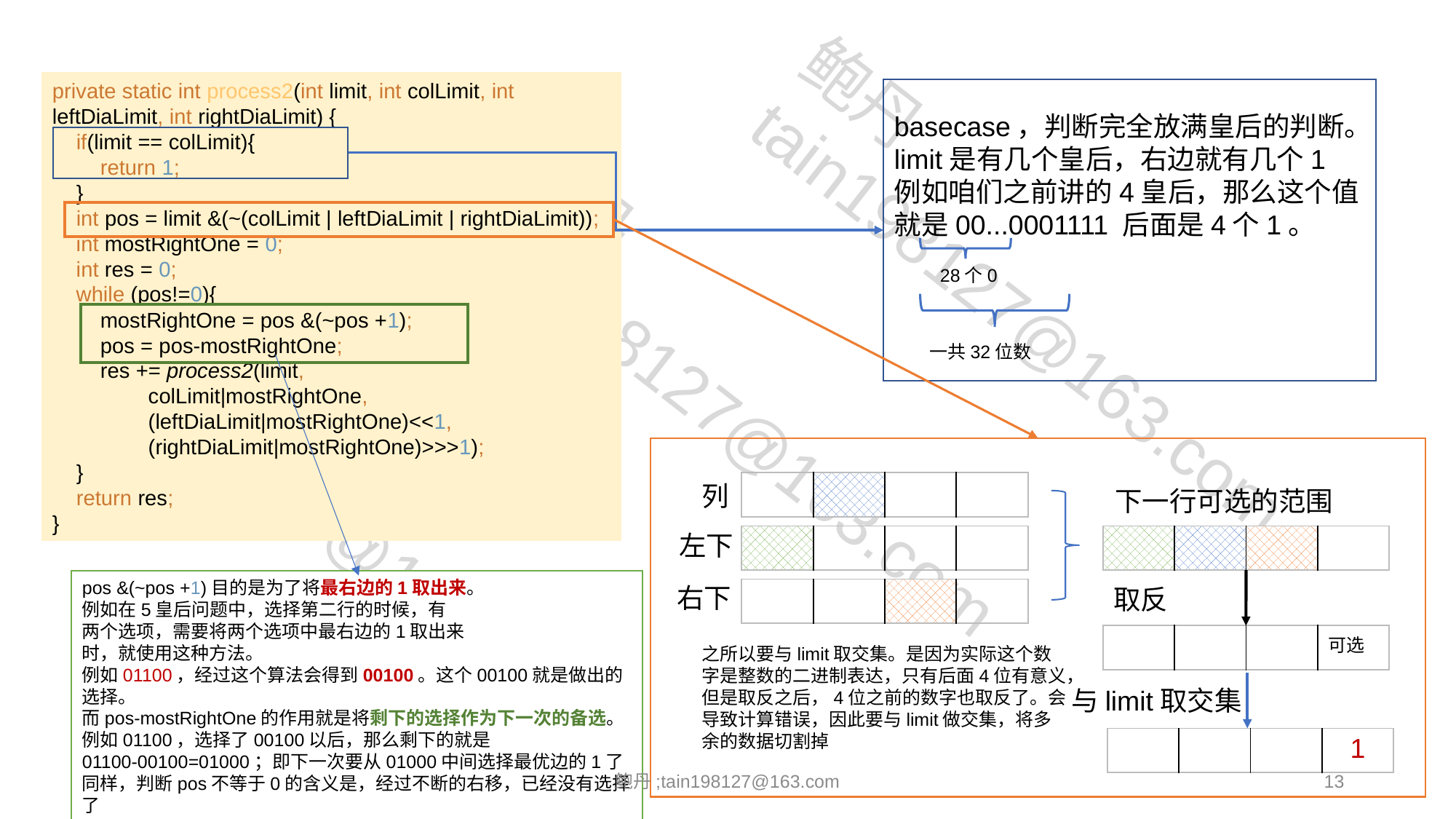

private static int process2(int limit, int colLimit, int leftDiaLimit, int rightDiaLimit) {
    if(limit == colLimit){
        return 1;
    }
    int pos = limit &(~(colLimit | leftDiaLimit | rightDiaLimit));
    int mostRightOne = 0;
    int res = 0;
    while (pos!=0){
        mostRightOne = pos &(~pos +1);
        pos = pos-mostRightOne;
        res += process2(limit,
                colLimit|mostRightOne,
                (leftDiaLimit|mostRightOne)<<1,
                (rightDiaLimit|mostRightOne)>>>1);
    }
    return res;
}

basecase，判断完全放满皇后的判断。
limit是有几个皇后，右边就有几个1
例如咱们之前讲的4皇后，那么这个值就是00...0001111 后面是4个1。

28个0
一共32位数

|  |  |  |  |
| --- | --- | --- | --- |
列
下一行可选的范围

左下
|  |  |  |  |
| --- | --- | --- | --- |
|  |  |  |  |
| --- | --- | --- | --- |
pos &(~pos +1)目的是为了将最右边的1取出来。
例如在5皇后问题中，选择第二行的时候，有
两个选项，需要将两个选项中最右边的1取出来
时，就使用这种方法。
例如01100，经过这个算法会得到00100。这个00100就是做出的选择。
而pos-mostRightOne的作用就是将剩下的选择作为下一次的备选。
例如01100，选择了00100以后，那么剩下的就是
01100-00100=01000；即下一次要从01000中间选择最优边的1了
同样，判断pos不等于0的含义是，经过不断的右移，已经没有选择了

右下
取反
|  |  |  |  |
| --- | --- | --- | --- |
|  |  |  | 可选 |
| --- | --- | --- | --- |
之所以要与limit取交集。是因为实际这个数字是整数的二进制表达，只有后面4位有意义，但是取反之后，4位之前的数字也取反了。会导致计算错误，因此要与limit做交集，将多余的数据切割掉
与limit取交集
|  |  |  | 1 |
| --- | --- | --- | --- |
鲍丹;tain198127@163.com
13